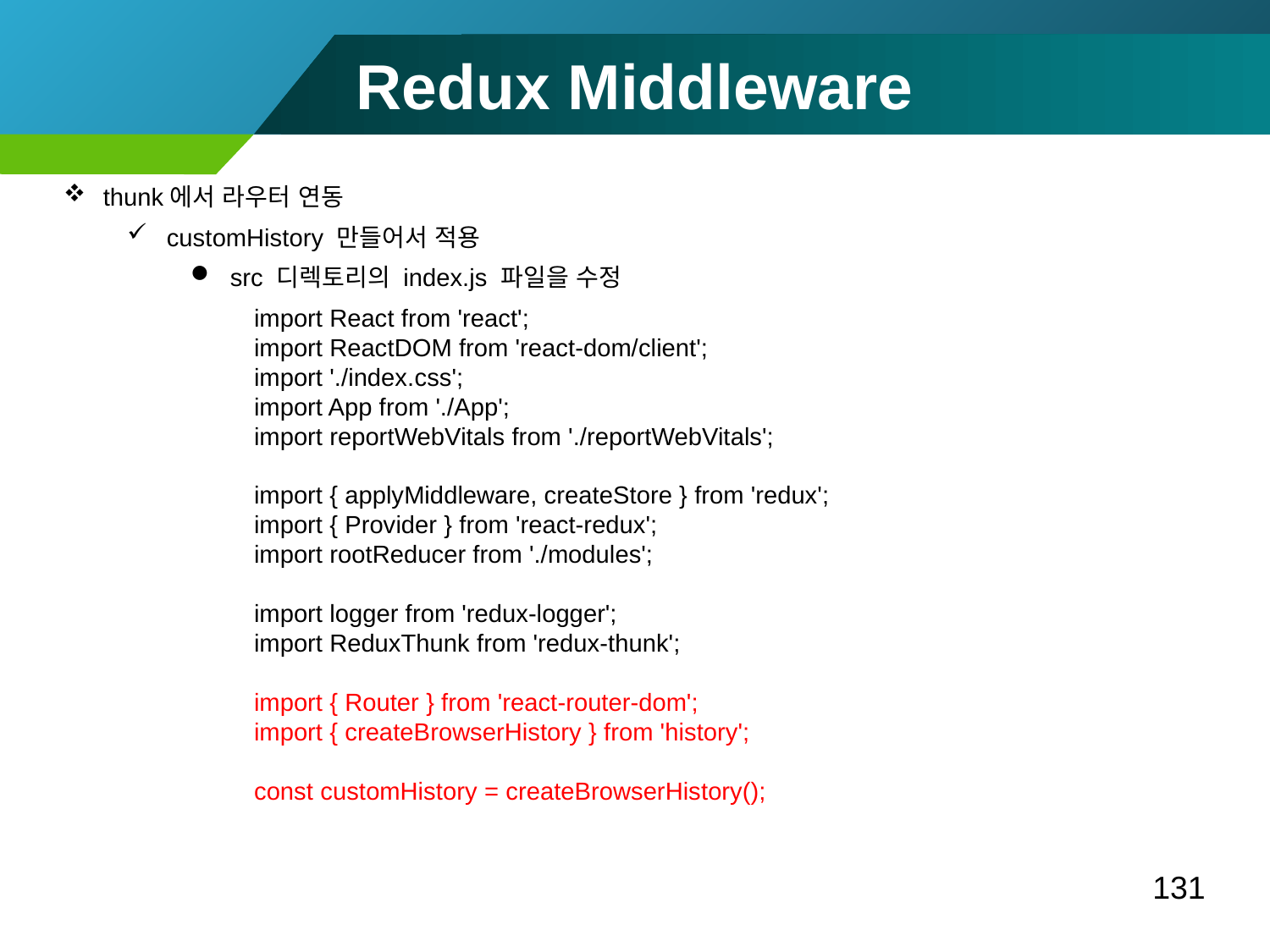

Redux Middleware
thunk에서 라우터 연동
customHistory 만들어서 적용
src 디렉토리의 index.js 파일을 수정
import React from 'react';
import ReactDOM from 'react-dom/client';
import './index.css';
import App from './App';
import reportWebVitals from './reportWebVitals';

import { applyMiddleware, createStore } from 'redux';
import { Provider } from 'react-redux';
import rootReducer from './modules';

import logger from 'redux-logger';
import ReduxThunk from 'redux-thunk';

import { Router } from 'react-router-dom';
import { createBrowserHistory } from 'history';

const customHistory = createBrowserHistory();

131